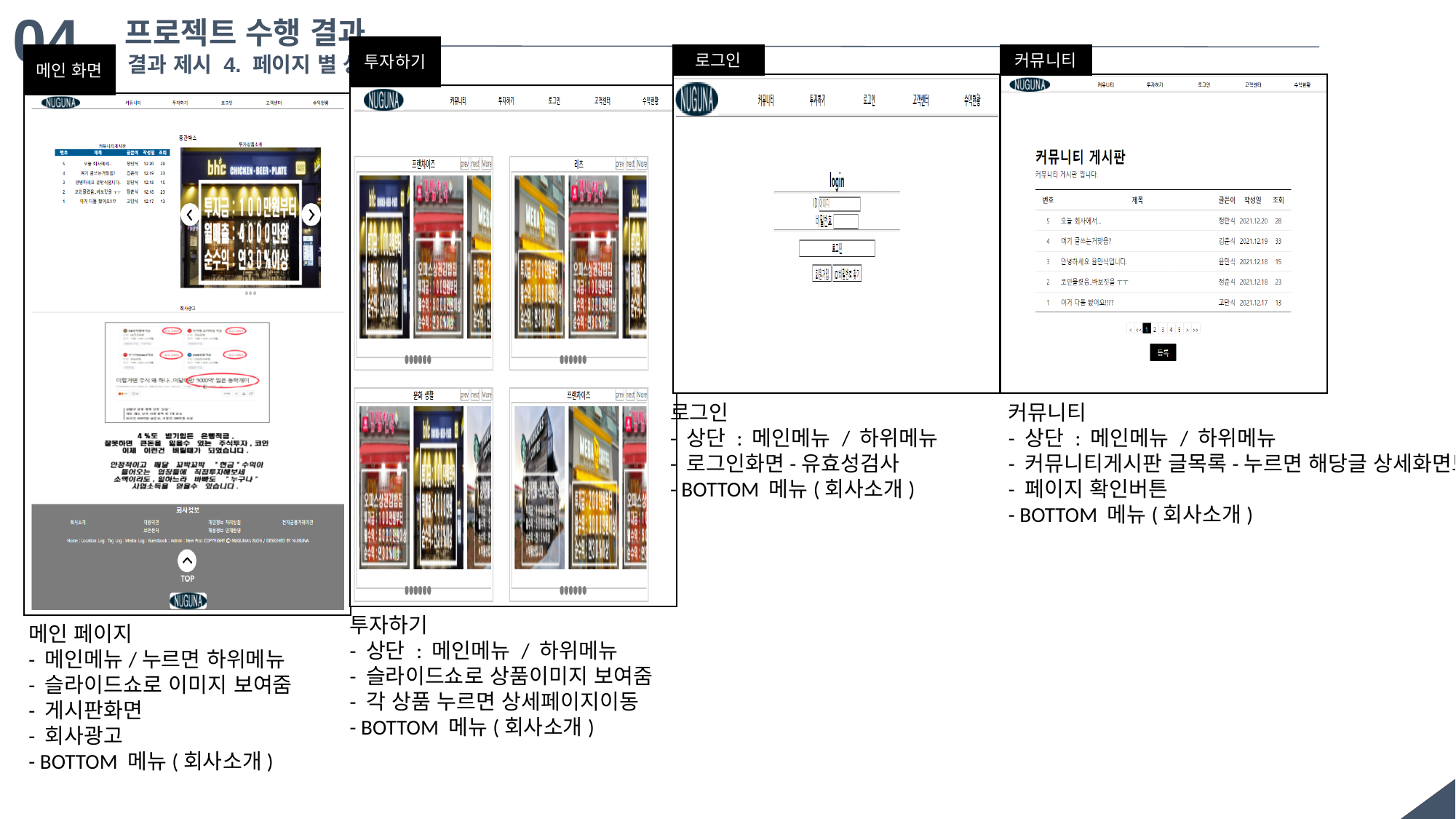

04
프로젝트 수행 결과
투자하기

로그인

커뮤니티

메인 화면

결과 제시 4. 페이지 별 상세 기능

로그인
- 상단 : 메인메뉴 / 하위메뉴
- 로그인화면-유효성검사
- BOTTOM 메뉴(회사소개)
커뮤니티
- 상단 : 메인메뉴 / 하위메뉴
- 커뮤니티게시판 글목록-누르면 해당글 상세화면보임
- 페이지 확인버튼
- BOTTOM 메뉴(회사소개)
투자하기
- 상단 : 메인메뉴 / 하위메뉴
- 슬라이드쇼로 상품이미지 보여줌
- 각 상품 누르면 상세페이지이동
- BOTTOM 메뉴(회사소개)
메인 페이지
- 메인메뉴/누르면 하위메뉴
- 슬라이드쇼로 이미지 보여줌
- 게시판화면
- 회사광고
- BOTTOM 메뉴(회사소개)